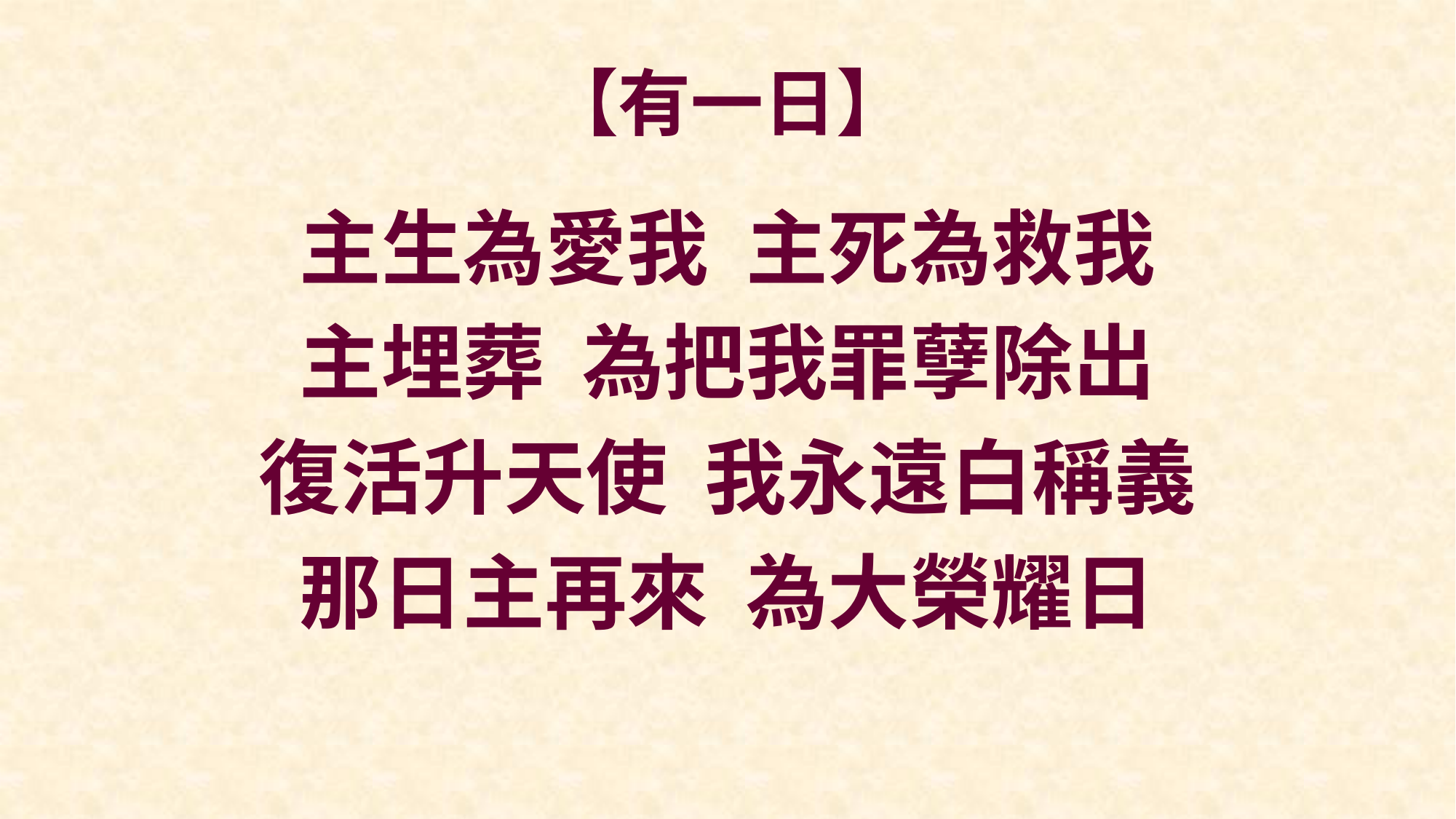

# 【有一日】
主生為愛我  主死為救我
主埋葬  為把我罪孽除出
復活升天使  我永遠白稱義
那日主再來  為大榮耀日